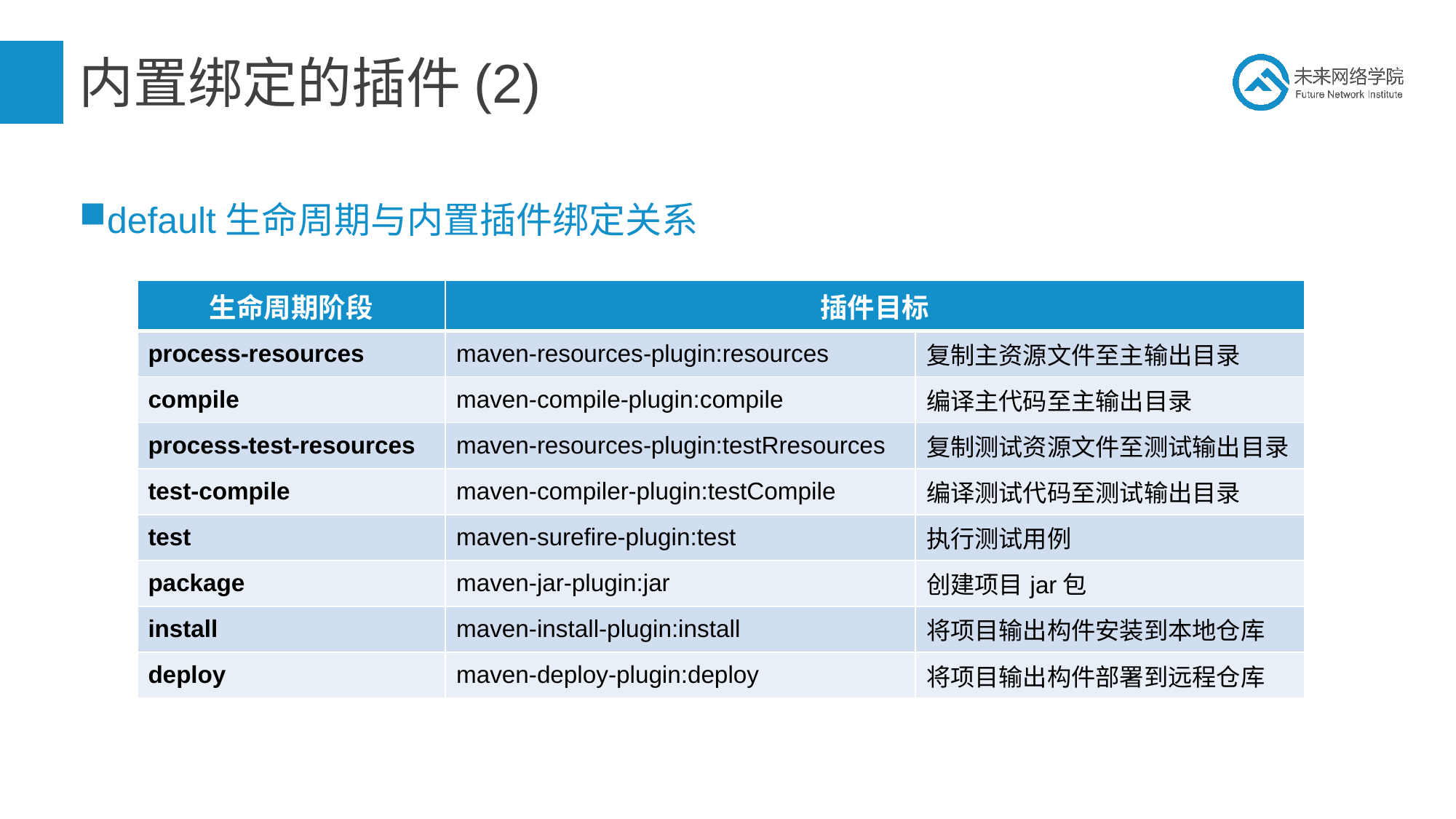

# 内置绑定的插件(2)
default生命周期与内置插件绑定关系
| 生命周期阶段 | 插件目标 |  |
| --- | --- | --- |
| process-resources | maven-resources-plugin:resources | 复制主资源文件至主输出目录 |
| compile | maven-compile-plugin:compile | 编译主代码至主输出目录 |
| process-test-resources | maven-resources-plugin:testRresources | 复制测试资源文件至测试输出目录 |
| test-compile | maven-compiler-plugin:testCompile | 编译测试代码至测试输出目录 |
| test | maven-surefire-plugin:test | 执行测试用例 |
| package | maven-jar-plugin:jar | 创建项目jar包 |
| install | maven-install-plugin:install | 将项目输出构件安装到本地仓库 |
| deploy | maven-deploy-plugin:deploy | 将项目输出构件部署到远程仓库 |